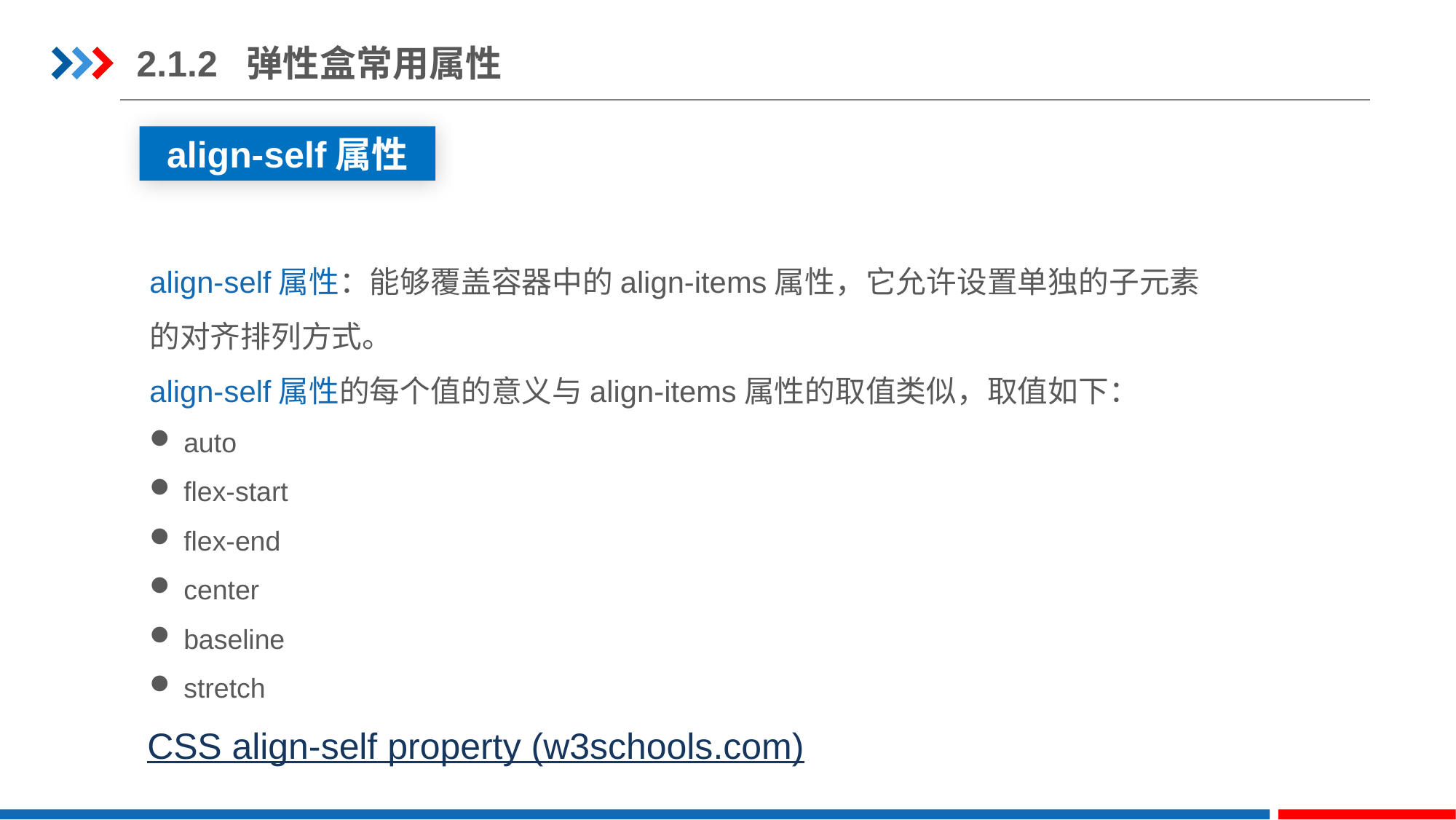

2.1.2  弹性盒常用属性
align-self属性
align-self属性：能够覆盖容器中的align-items属性，它允许设置单独的子元素的对齐排列方式。
align-self属性的每个值的意义与align-items属性的取值类似，取值如下：
auto
flex-start
flex-end
center
baseline
stretch
CSS align-self property (w3schools.com)